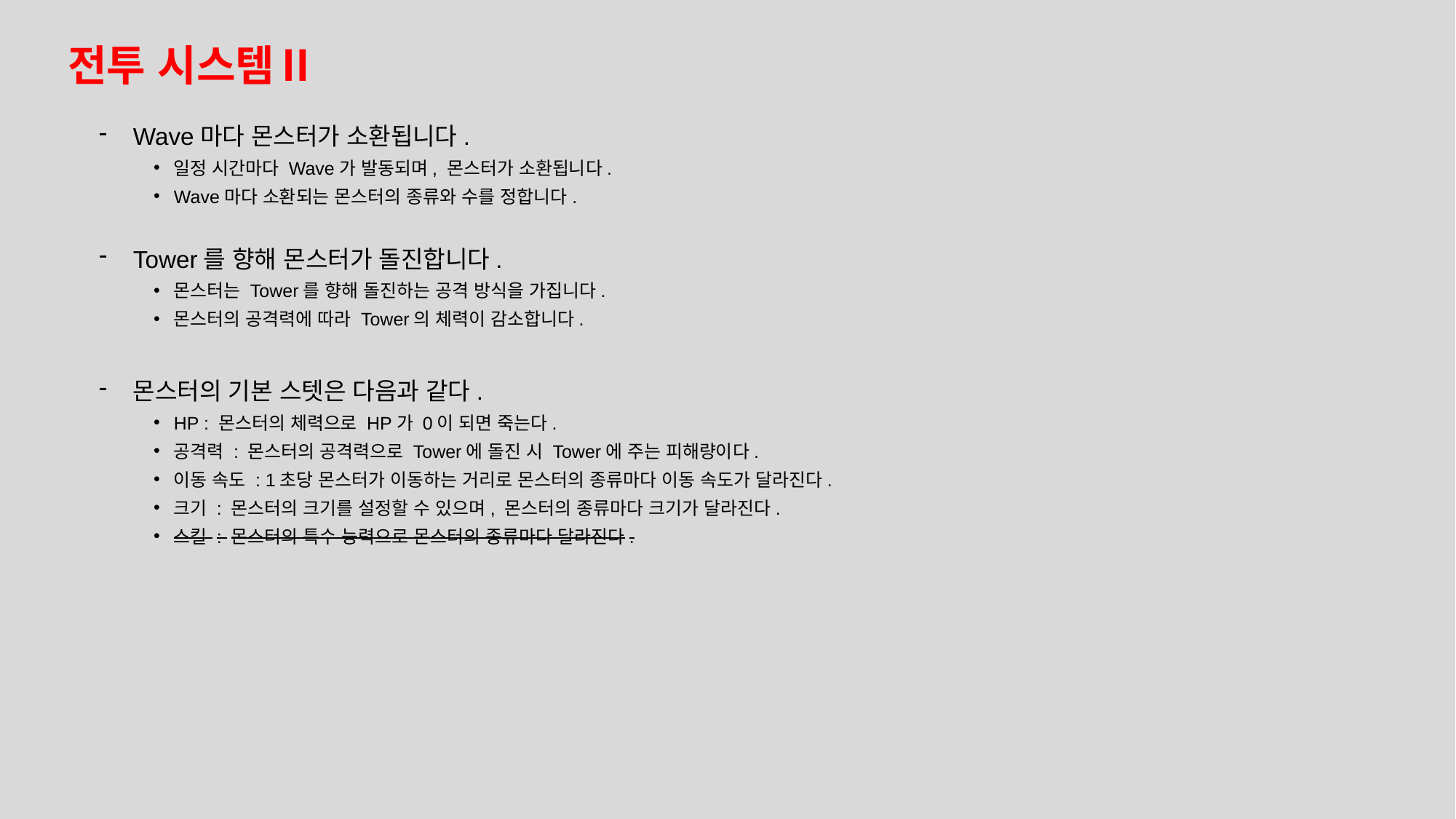

전투 시스템Ⅱ
Wave마다 몬스터가 소환됩니다.
일정 시간마다 Wave가 발동되며, 몬스터가 소환됩니다.
Wave마다 소환되는 몬스터의 종류와 수를 정합니다.

Tower를 향해 몬스터가 돌진합니다.
몬스터는 Tower를 향해 돌진하는 공격 방식을 가집니다.
몬스터의 공격력에 따라 Tower의 체력이 감소합니다.

몬스터의 기본 스텟은 다음과 같다.
HP : 몬스터의 체력으로 HP가 0이 되면 죽는다.
공격력 : 몬스터의 공격력으로 Tower에 돌진 시 Tower에 주는 피해량이다.
이동 속도 : 1초당 몬스터가 이동하는 거리로 몬스터의 종류마다 이동 속도가 달라진다.
크기 : 몬스터의 크기를 설정할 수 있으며, 몬스터의 종류마다 크기가 달라진다.
스킬 : 몬스터의 특수 능력으로 몬스터의 종류마다 달라진다.